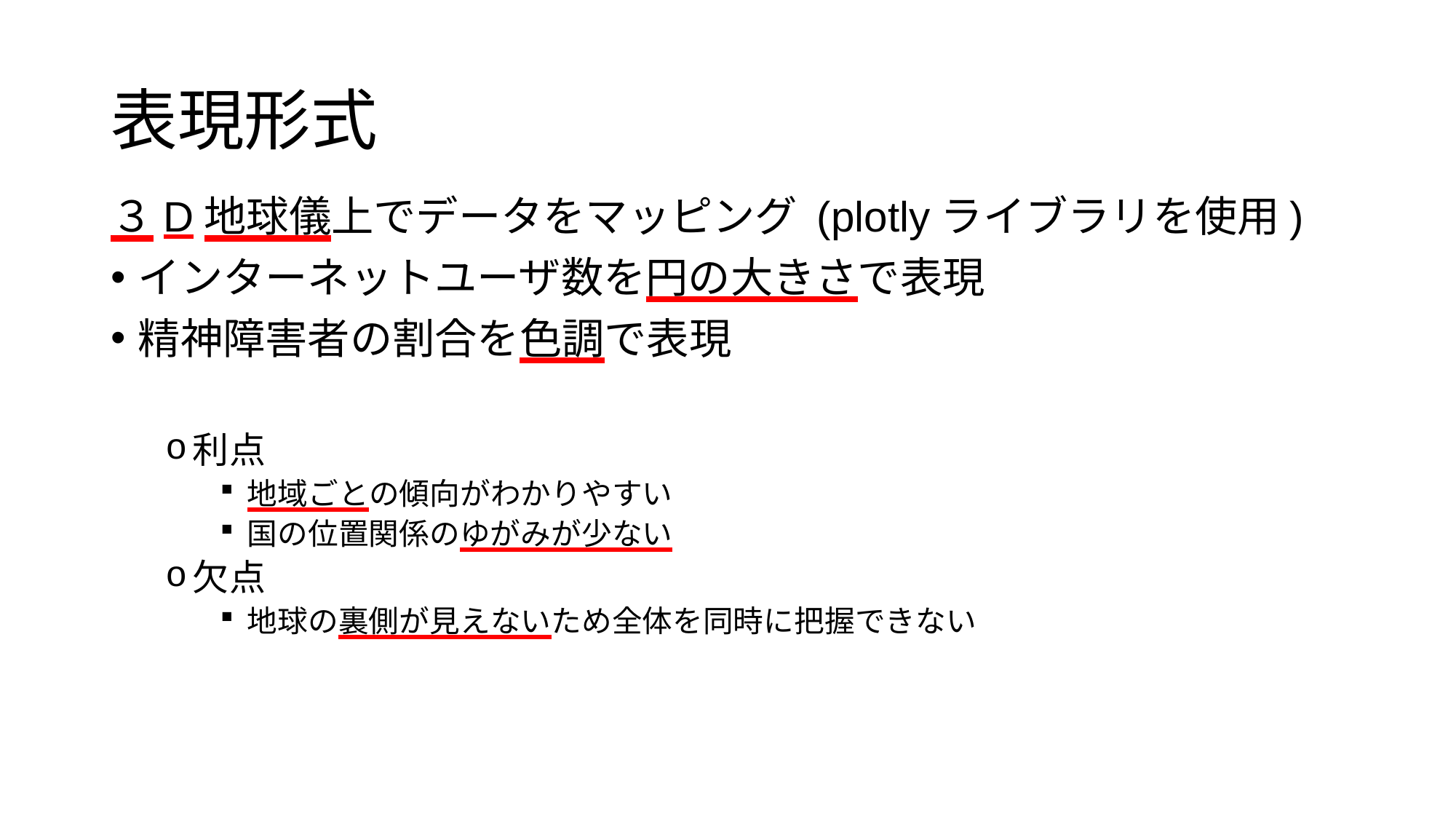

# 表現形式
３D地球儀上でデータをマッピング (plotlyライブラリを使用)
インターネットユーザ数を円の大きさで表現
精神障害者の割合を色調で表現

利点
地域ごとの傾向がわかりやすい
国の位置関係のゆがみが少ない
欠点
地球の裏側が見えないため全体を同時に把握できない